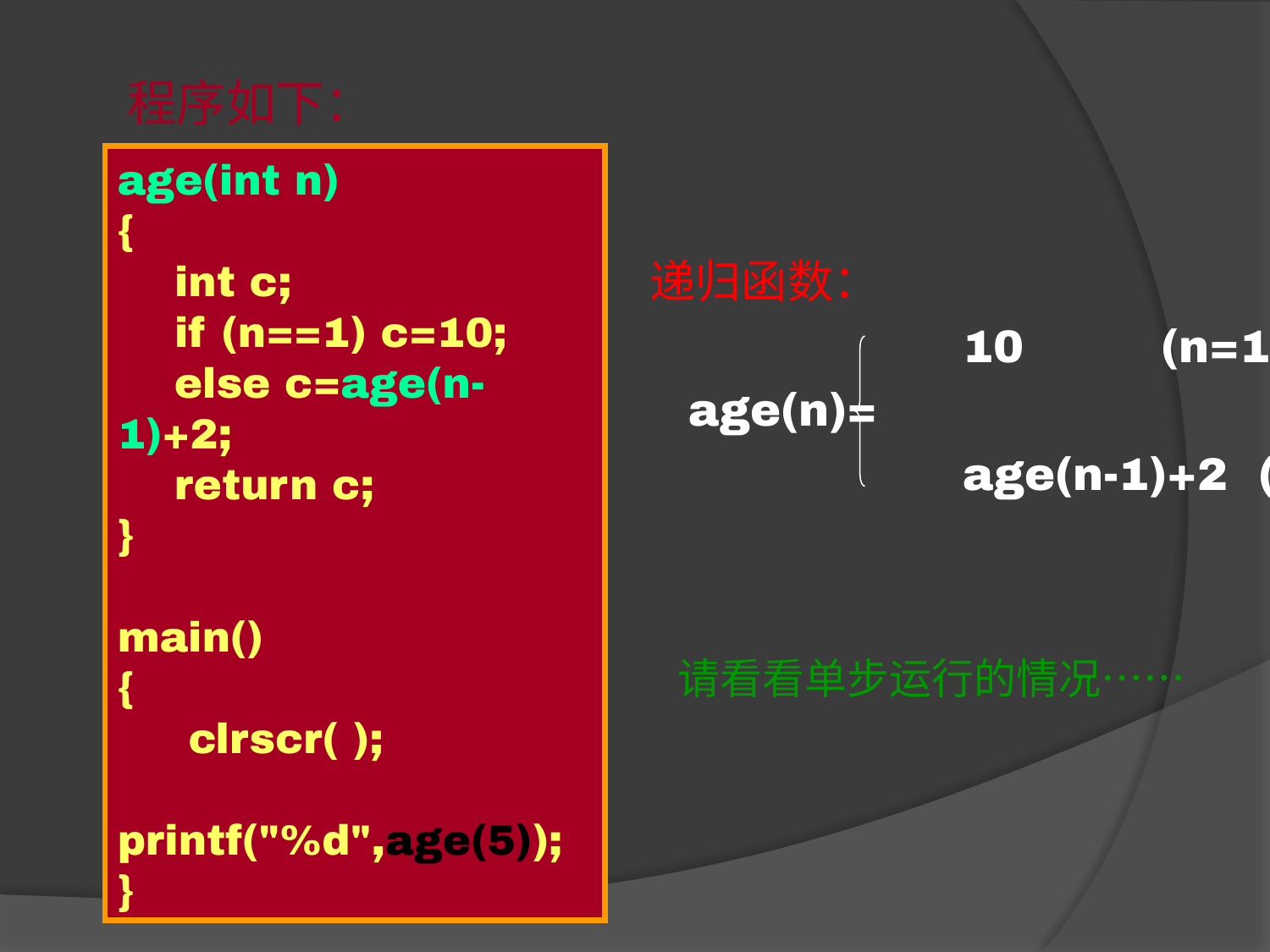

程序如下：
age(int n)
{
    int c;
    if (n==1) c=10;
    else c=age(n-1)+2;
    return c;
}

main()
{
     clrscr( );
     printf("%d",age(5));
}
    递归函数：
                        10         (n=1)
      age(n)=
                        age(n-1)+2  (n>1)

请看看单步运行的情况……